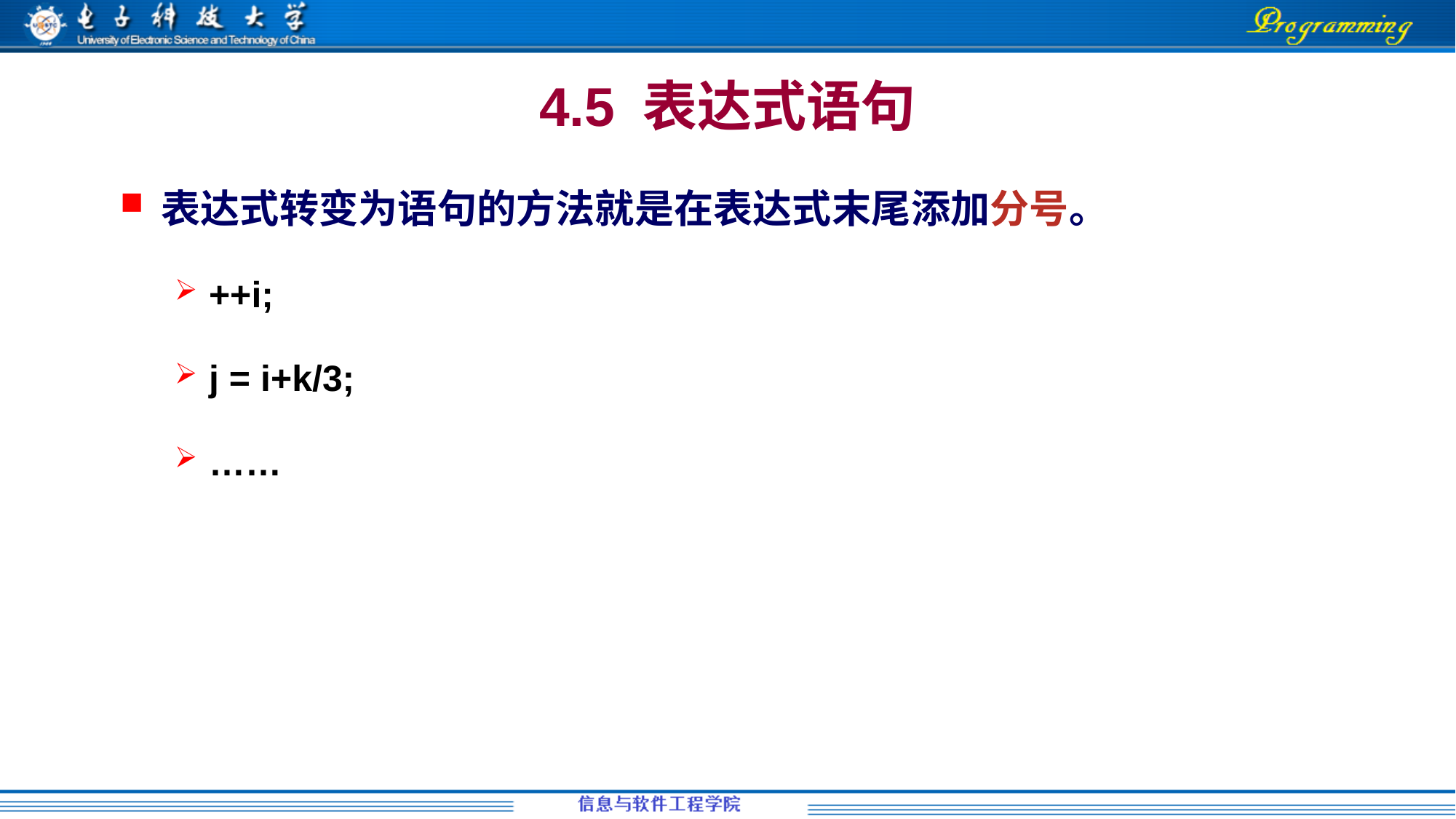

4.5 表达式语句
表达式转变为语句的方法就是在表达式末尾添加分号。
++i;
j = i+k/3;
……